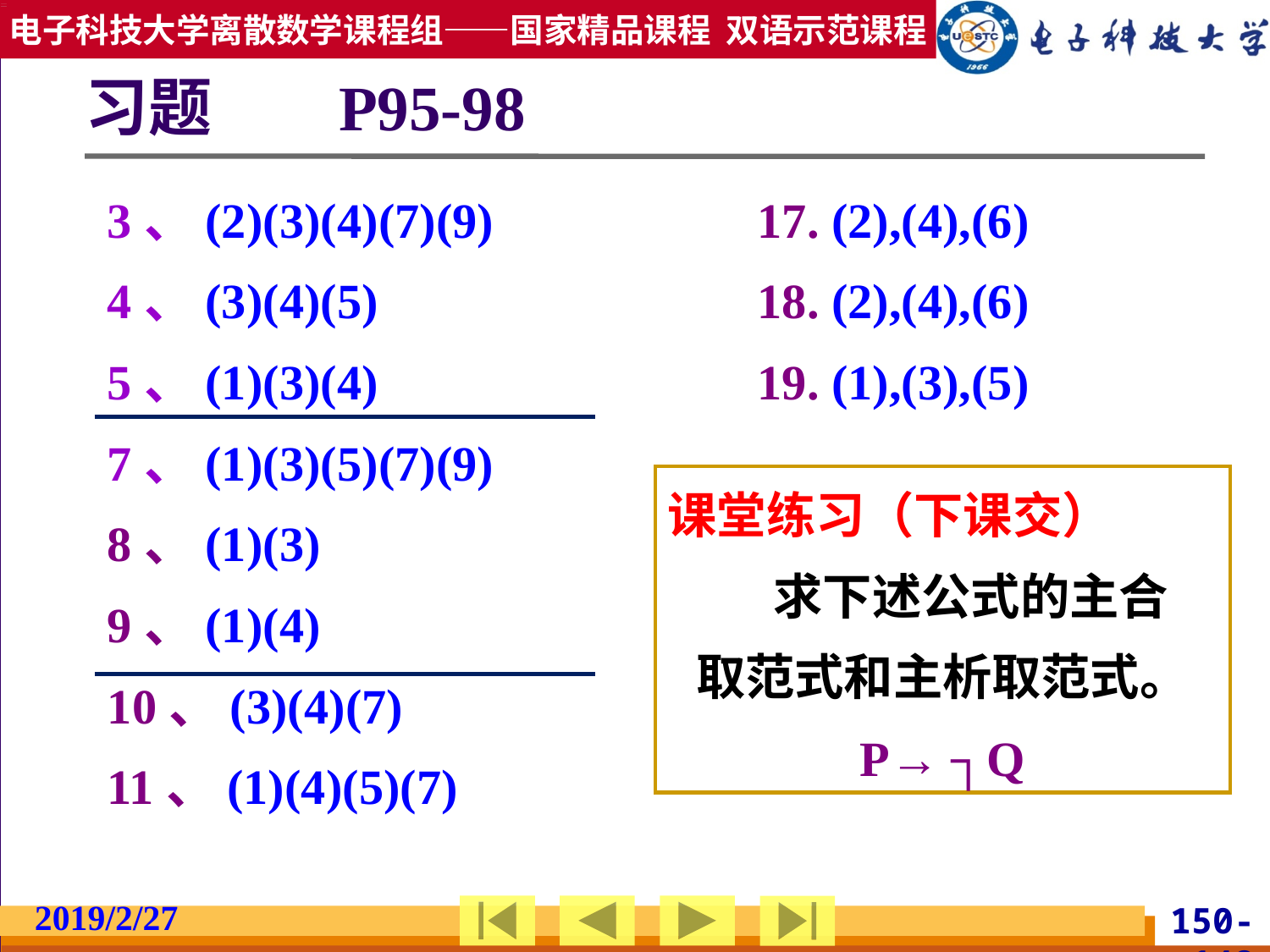

# 习题	P95-98
3、(2)(3)(4)(7)(9)
4、(3)(4)(5)
5、(1)(3)(4)
7、(1)(3)(5)(7)(9)
8、(1)(3)
9、(1)(4)
10、(3)(4)(7)
11、(1)(4)(5)(7)
17. (2),(4),(6)
18. (2),(4),(6)
19. (1),(3),(5)
课堂练习（下课交）
    求下述公式的主合
取范式和主析取范式。
P→ ┐Q
2019/2/27